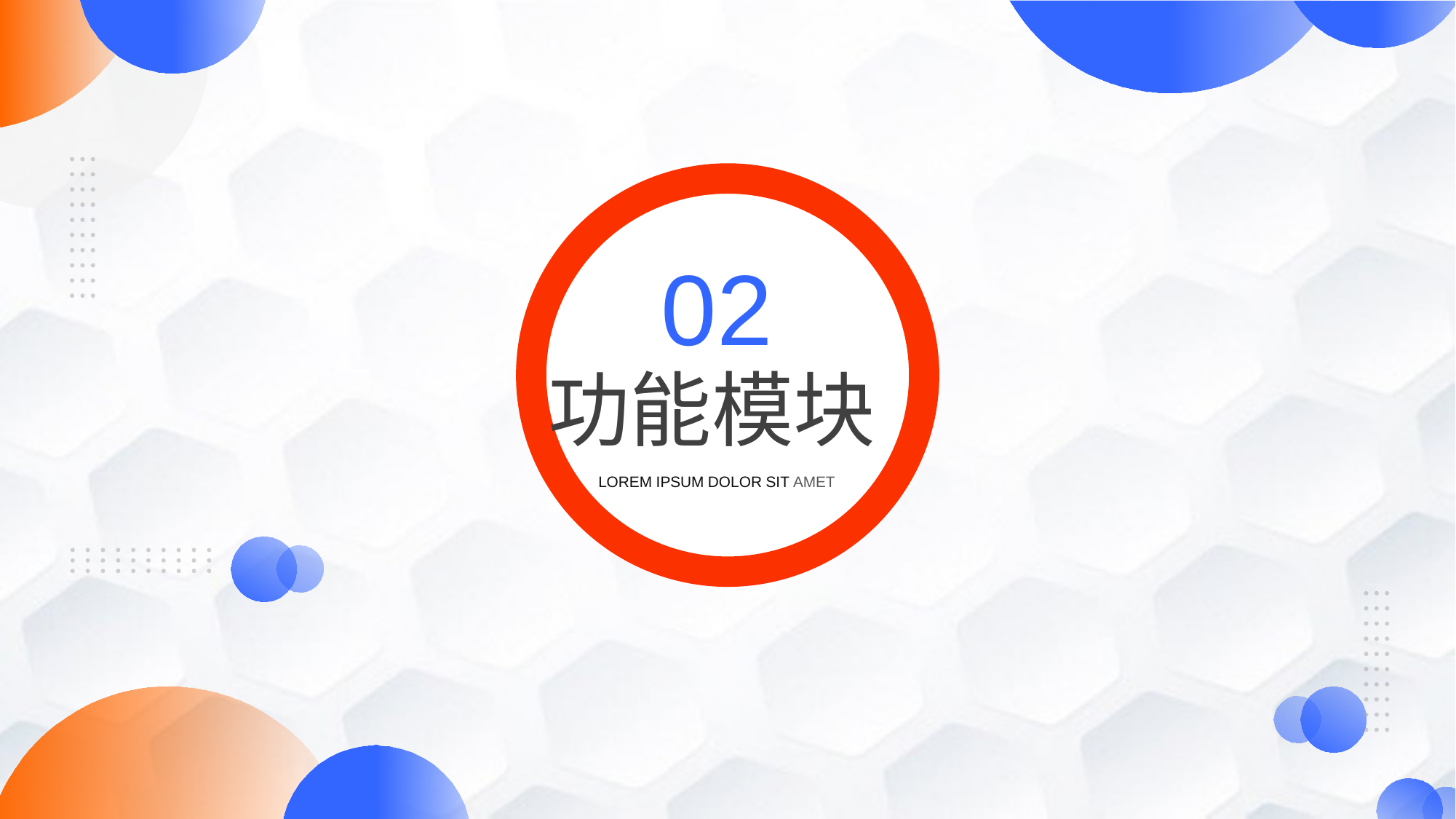

02
功能模块
LOREM IPSUM DOLOR SIT AMET